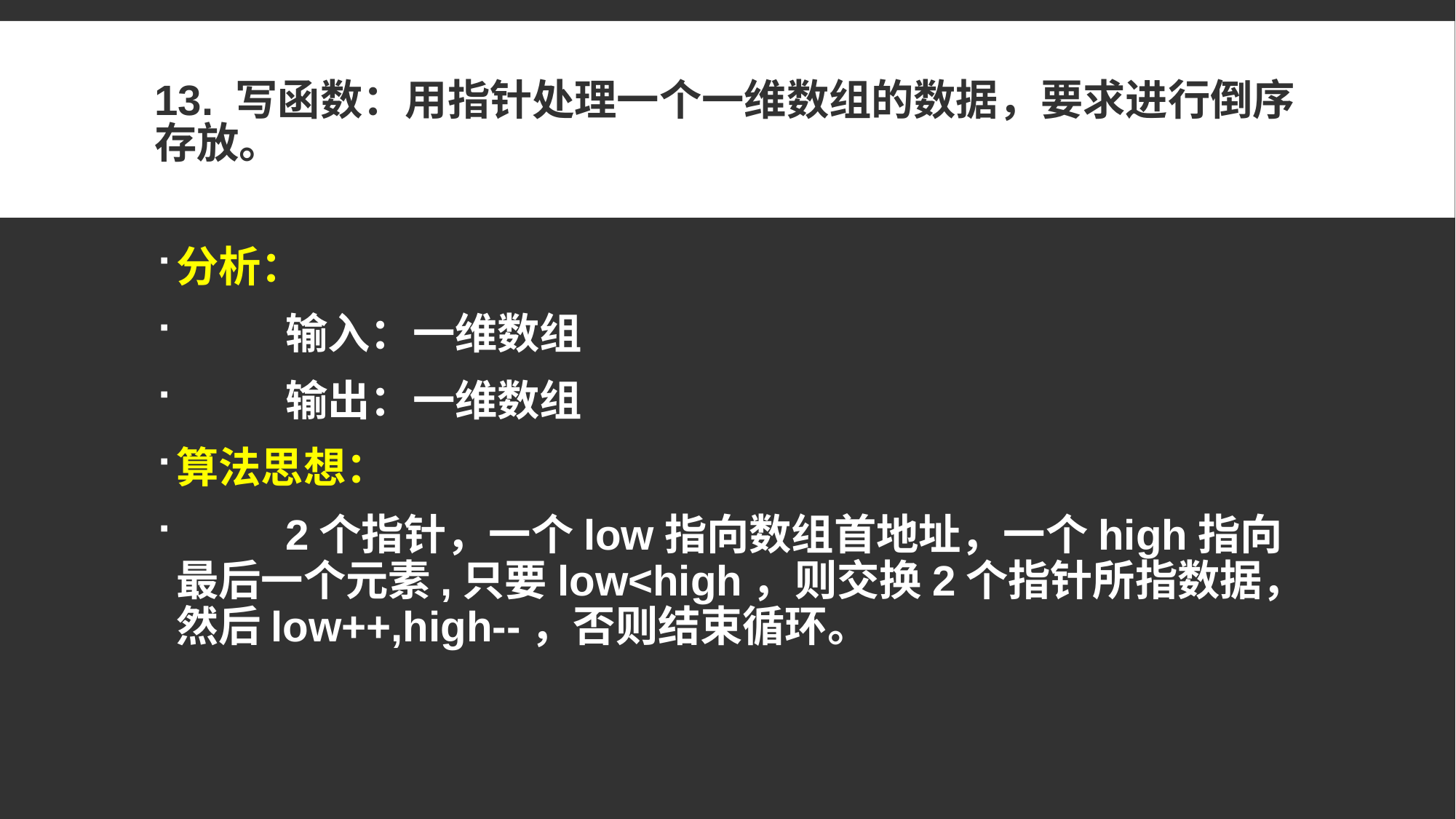

# 13. 写函数：用指针处理一个一维数组的数据，要求进行倒序存放。
分析：
 	输入：一维数组
 	输出：一维数组
算法思想：
 	2个指针，一个low指向数组首地址，一个high指向最后一个元素,只要low<high，则交换2个指针所指数据，然后low++,high--，否则结束循环。